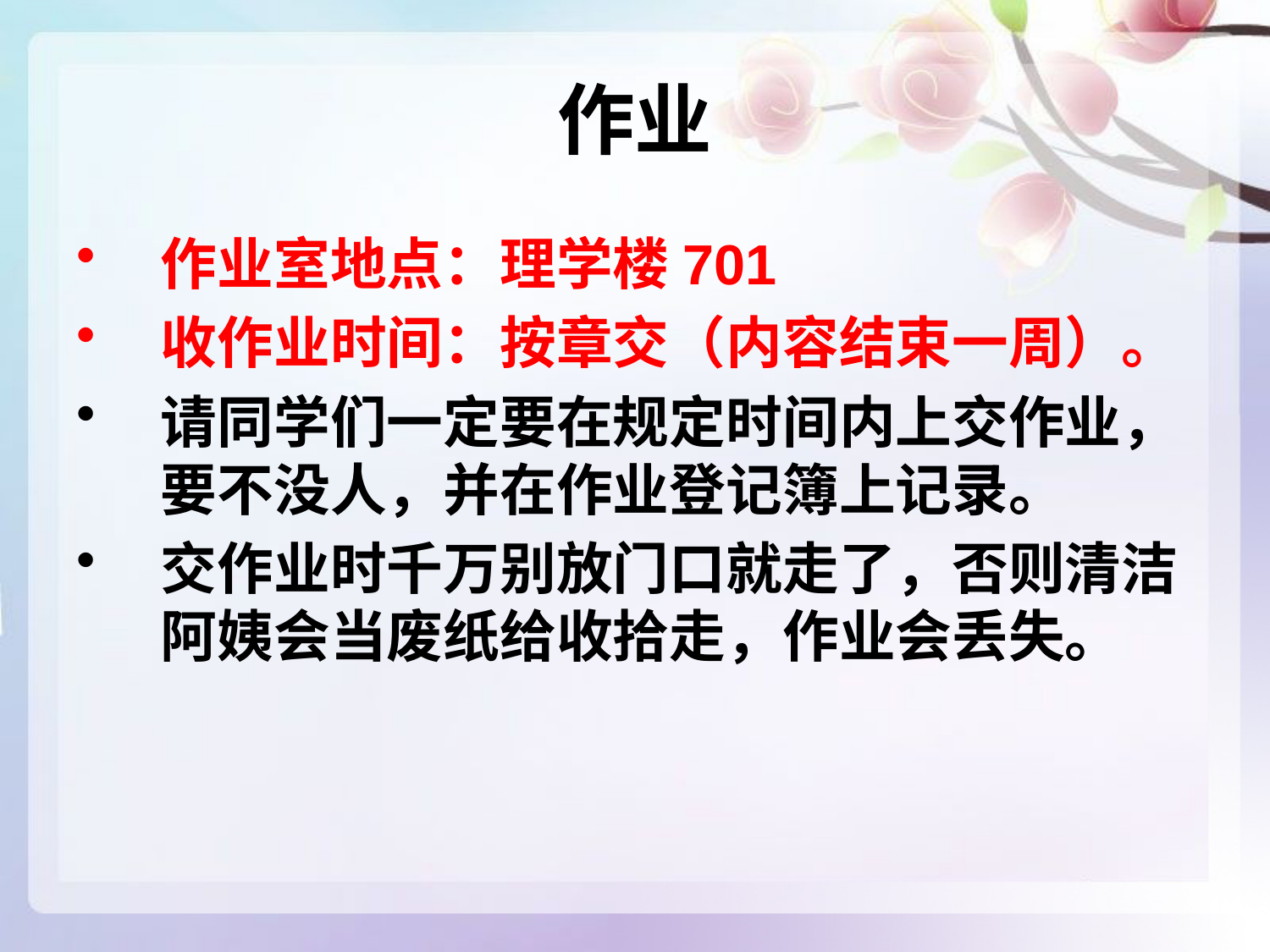

# 作业
作业室地点：理学楼701
收作业时间：按章交（内容结束一周）。
请同学们一定要在规定时间内上交作业，要不没人，并在作业登记簿上记录。
交作业时千万别放门口就走了，否则清洁阿姨会当废纸给收拾走，作业会丢失。